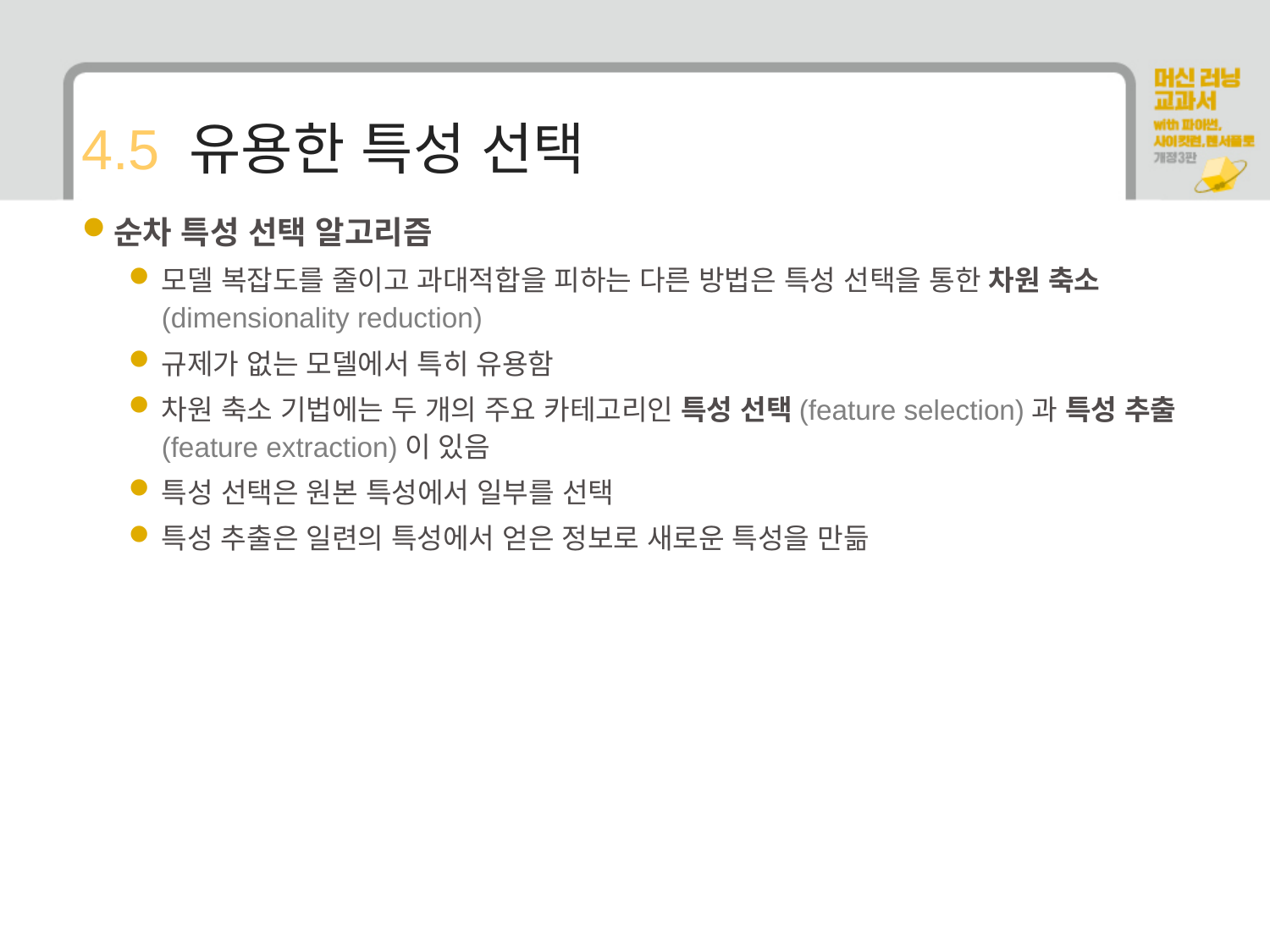

# 4.5 유용한 특성 선택
순차 특성 선택 알고리즘
모델 복잡도를 줄이고 과대적합을 피하는 다른 방법은 특성 선택을 통한 차원 축소(dimensionality reduction)
규제가 없는 모델에서 특히 유용함
차원 축소 기법에는 두 개의 주요 카테고리인 특성 선택(feature selection)과 특성 추출(feature extraction)이 있음
특성 선택은 원본 특성에서 일부를 선택
특성 추출은 일련의 특성에서 얻은 정보로 새로운 특성을 만듦